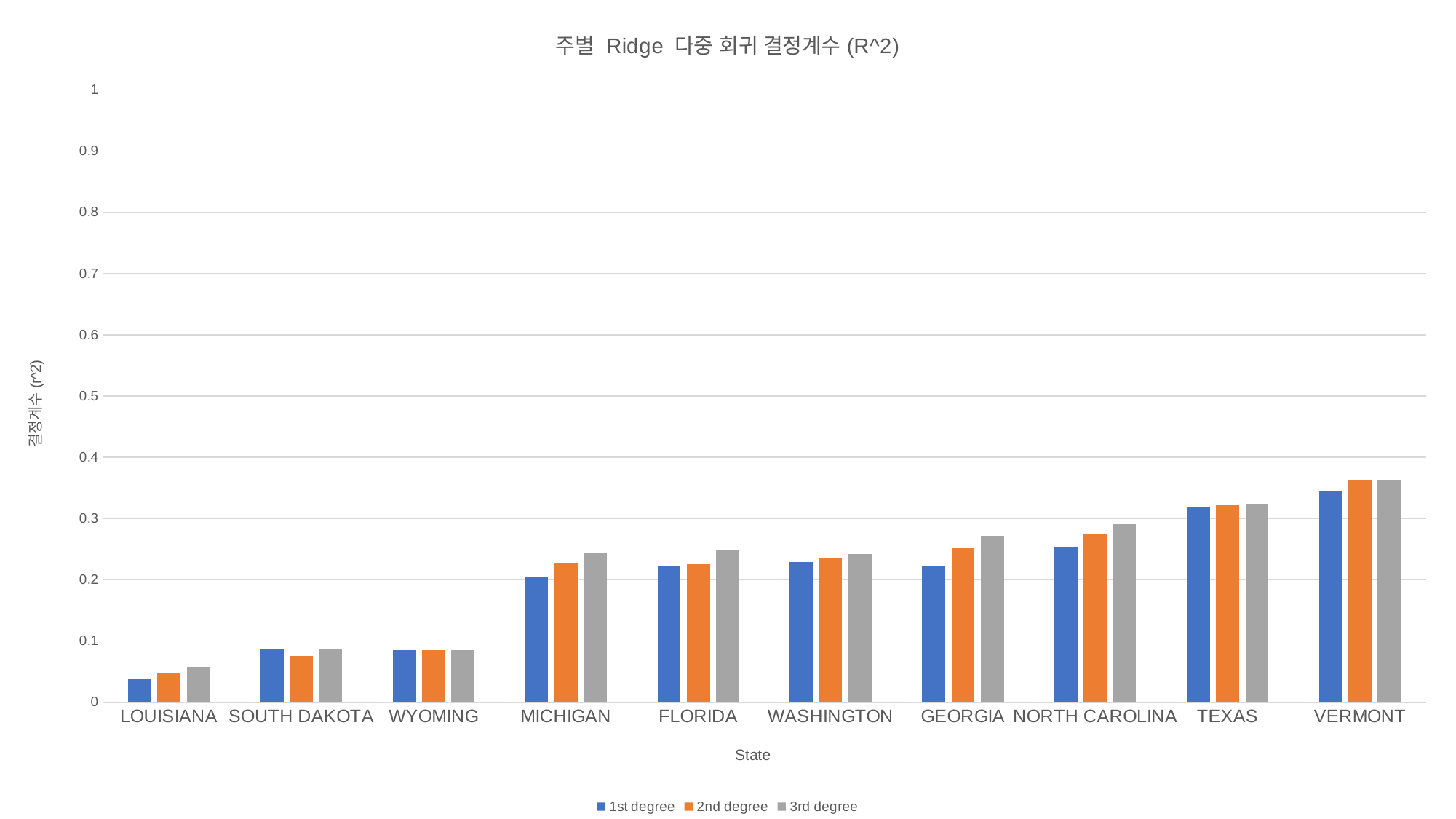

### Chart: 주별 Ridge 다중 회귀 결정계수(R^2)

| Category | 1st degree | 2nd degree | 3rd degree |
|---|---|---|---|
| LOUISIANA | 0.0377329402610638 | 0.0469398433775081 | 0.0570264734113399 |
| SOUTH DAKOTA | 0.0858182556325848 | 0.0755798798853084 | 0.0874883762525364 |
| WYOMING | 0.0845402594865875 | 0.0844100533730412 | 0.0849662097086866 |
| MICHIGAN | 0.20521705834703 | 0.228156233116814 | 0.243001983738722 |
| FLORIDA | 0.221731806007883 | 0.225534474116681 | 0.248911235895086 |
| WASHINGTON | 0.228539826621057 | 0.23550077873529 | 0.242132727813685 |
| GEORGIA | 0.223378745399924 | 0.250995873613139 | 0.271063187518047 |
| NORTH CAROLINA | 0.252844560591617 | 0.273694951728876 | 0.290799924799966 |
| TEXAS | 0.319524525428991 | 0.321592205745084 | 0.324516160958285 |
| VERMONT | 0.343648884287723 | 0.361945185846229 | 0.361934584840426 |